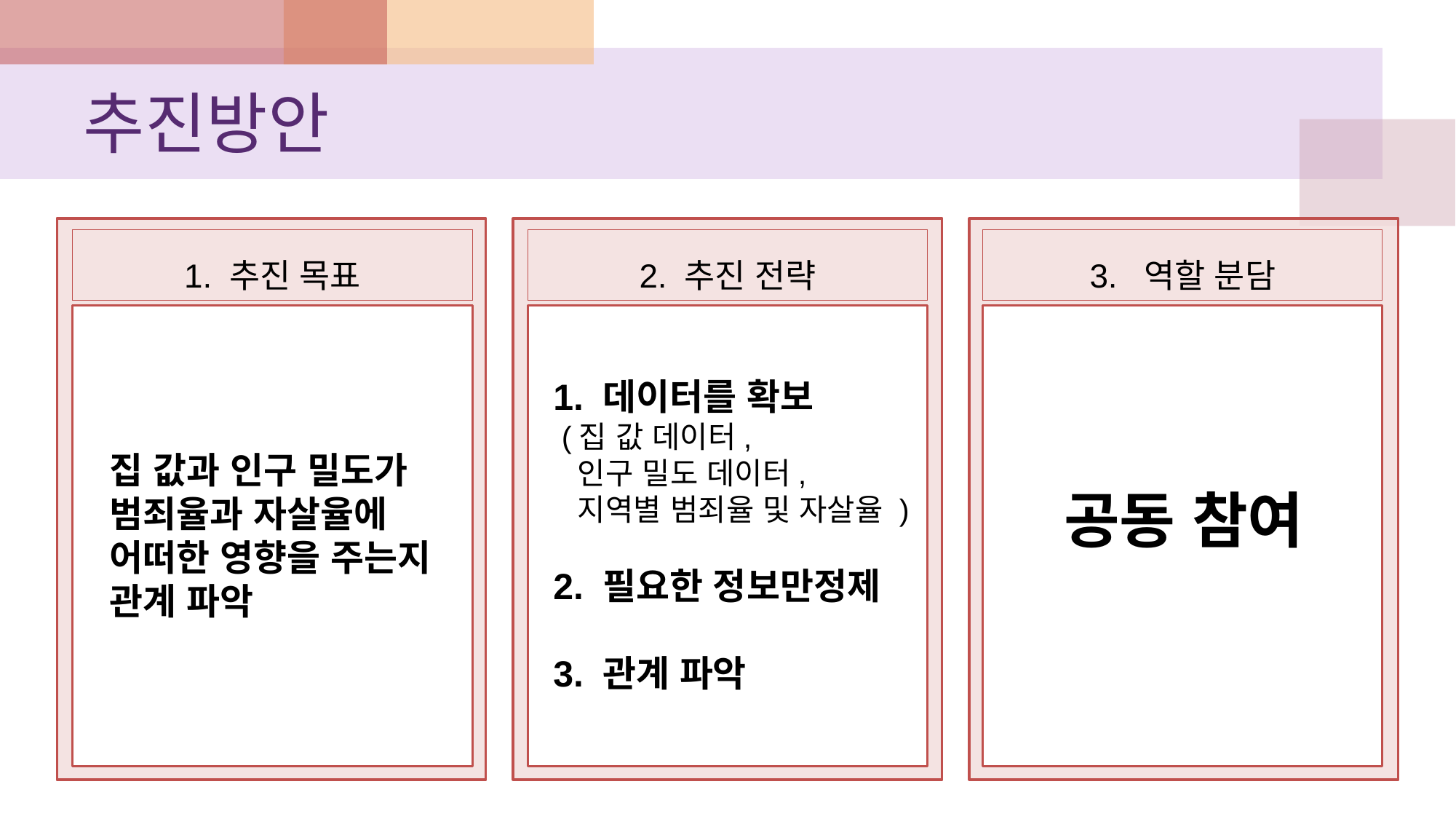

# 추진방안

1. 추진 목표
2. 추진 전략
3.  역할 분담

1. 데이터를 확보
 (집 값 데이터,
  인구 밀도 데이터,
  지역별 범죄율 및 자살율 )

2. 필요한 정보만정제

3. 관계 파악
집 값과 인구 밀도가
범죄율과 자살율에
어떠한 영향을 주는지
관계 파악
공동 참여